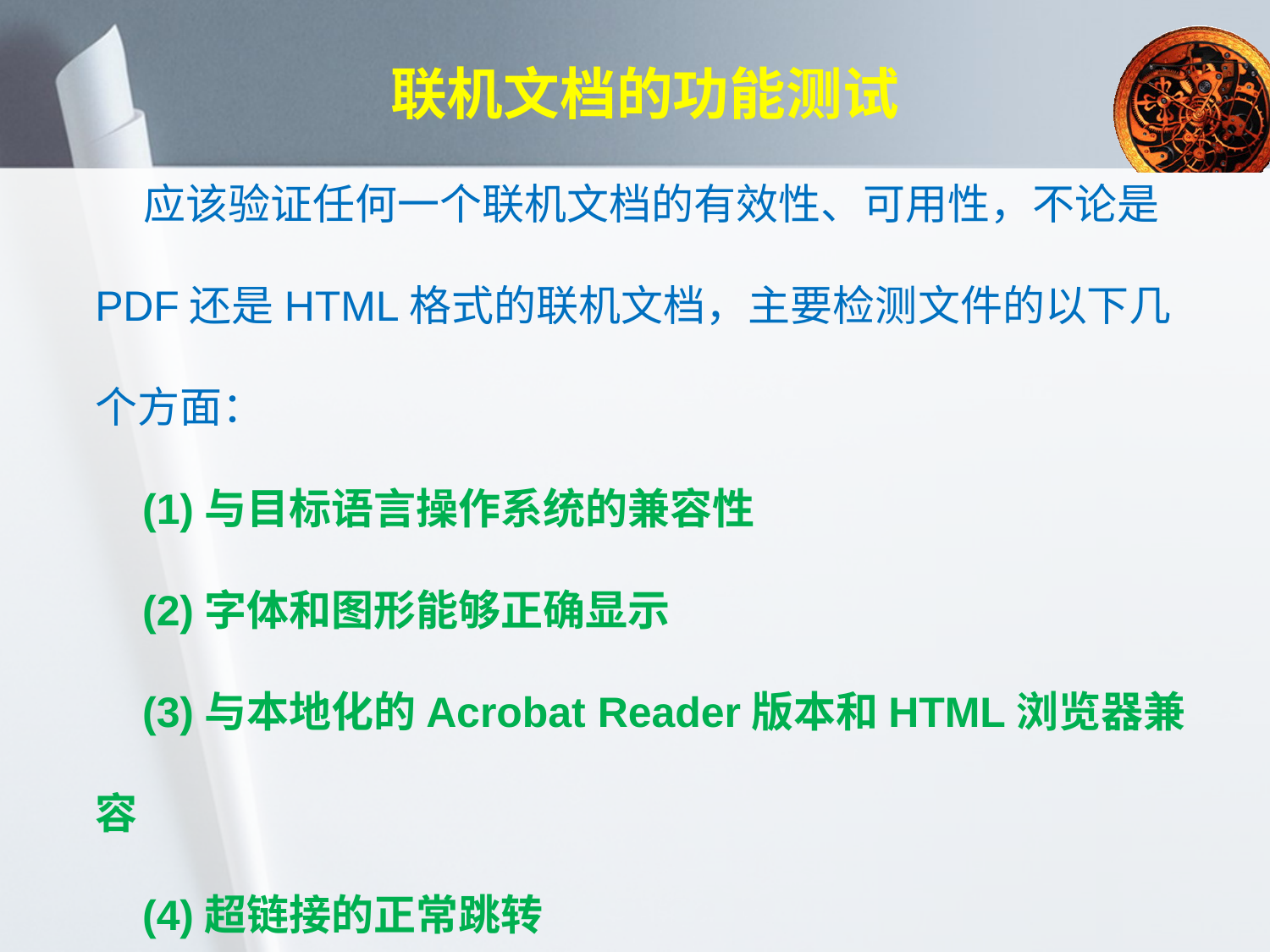

# 联机文档的功能测试
    应该验证任何一个联机文档的有效性、可用性，不论是PDF还是HTML格式的联机文档，主要检测文件的以下几个方面：
    (1)与目标语言操作系统的兼容性
    (2)字体和图形能够正确显示
    (3)与本地化的Acrobat Reader版本和HTML浏览器兼容
    (4)超链接的正常跳转